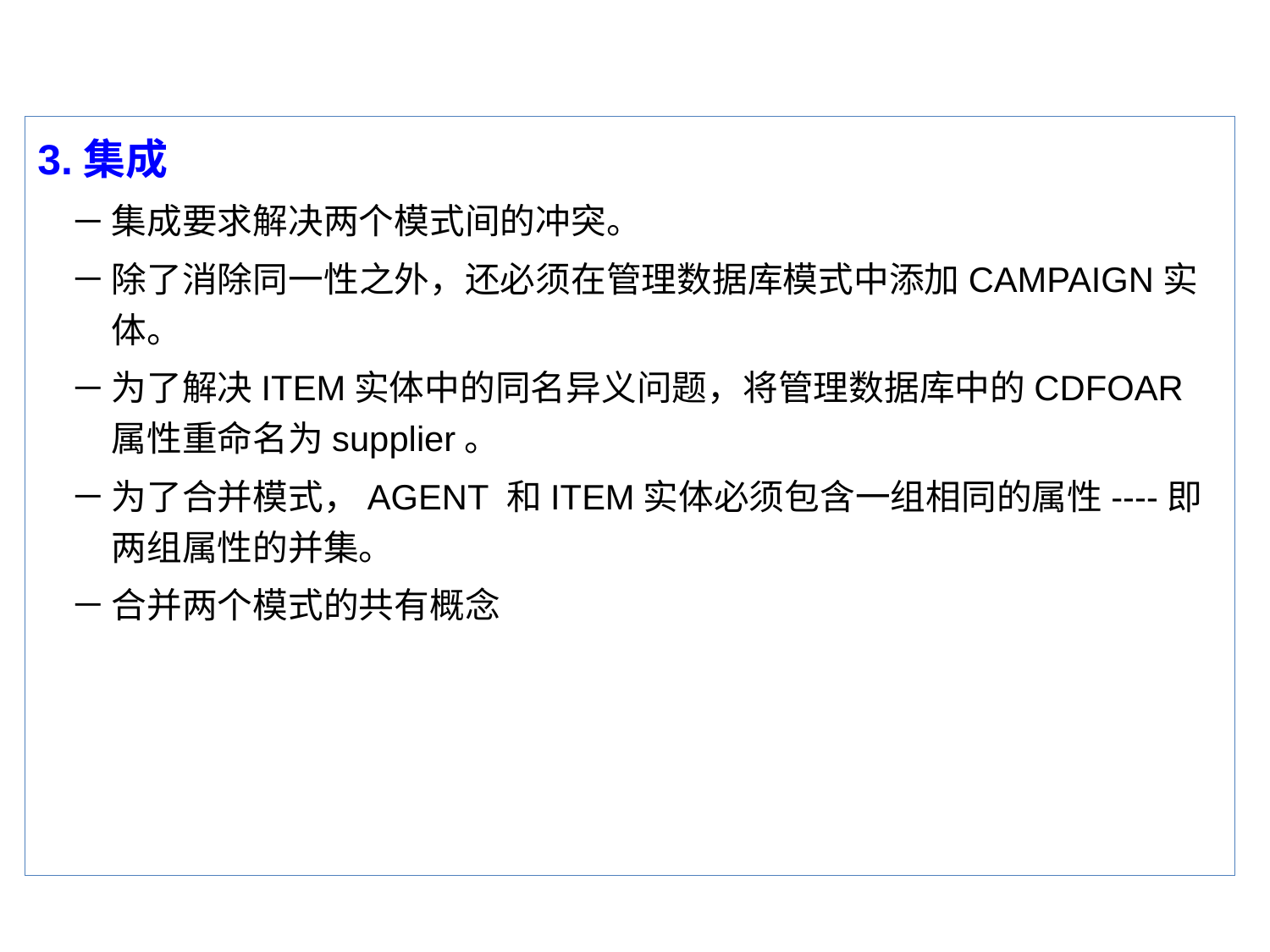

3.集成
集成要求解决两个模式间的冲突。
除了消除同一性之外，还必须在管理数据库模式中添加CAMPAIGN实体。
为了解决ITEM实体中的同名异义问题，将管理数据库中的CDFOAR属性重命名为supplier。
为了合并模式，AGENT 和ITEM实体必须包含一组相同的属性----即两组属性的并集。
合并两个模式的共有概念

22